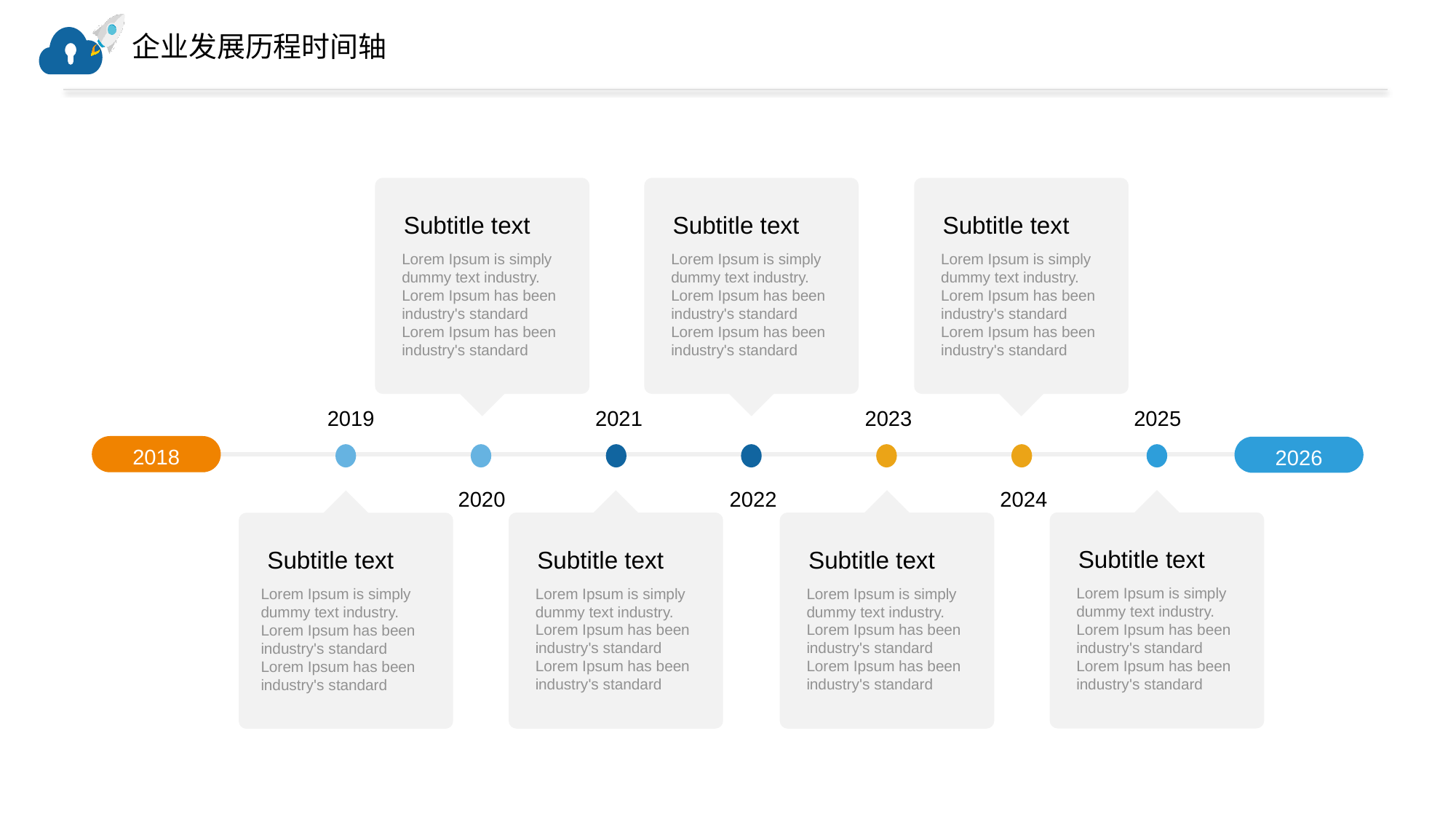

# 企业发展历程时间轴

Subtitle text
Lorem Ipsum is simply dummy text industry. Lorem Ipsum has been industry's standard Lorem Ipsum has been industry's standard

Subtitle text
Lorem Ipsum is simply dummy text industry. Lorem Ipsum has been industry's standard Lorem Ipsum has been industry's standard

Subtitle text
Lorem Ipsum is simply dummy text industry. Lorem Ipsum has been industry's standard Lorem Ipsum has been industry's standard
2019
2021
2023
2025

2018

2026

Subtitle text
Lorem Ipsum is simply dummy text industry. Lorem Ipsum has been industry's standard Lorem Ipsum has been industry's standard

Subtitle text
Lorem Ipsum is simply dummy text industry. Lorem Ipsum has been industry's standard Lorem Ipsum has been industry's standard

Subtitle text
Lorem Ipsum is simply dummy text industry. Lorem Ipsum has been industry's standard Lorem Ipsum has been industry's standard

Subtitle text
Lorem Ipsum is simply dummy text industry. Lorem Ipsum has been industry's standard Lorem Ipsum has been industry's standard
2020
2022
2024